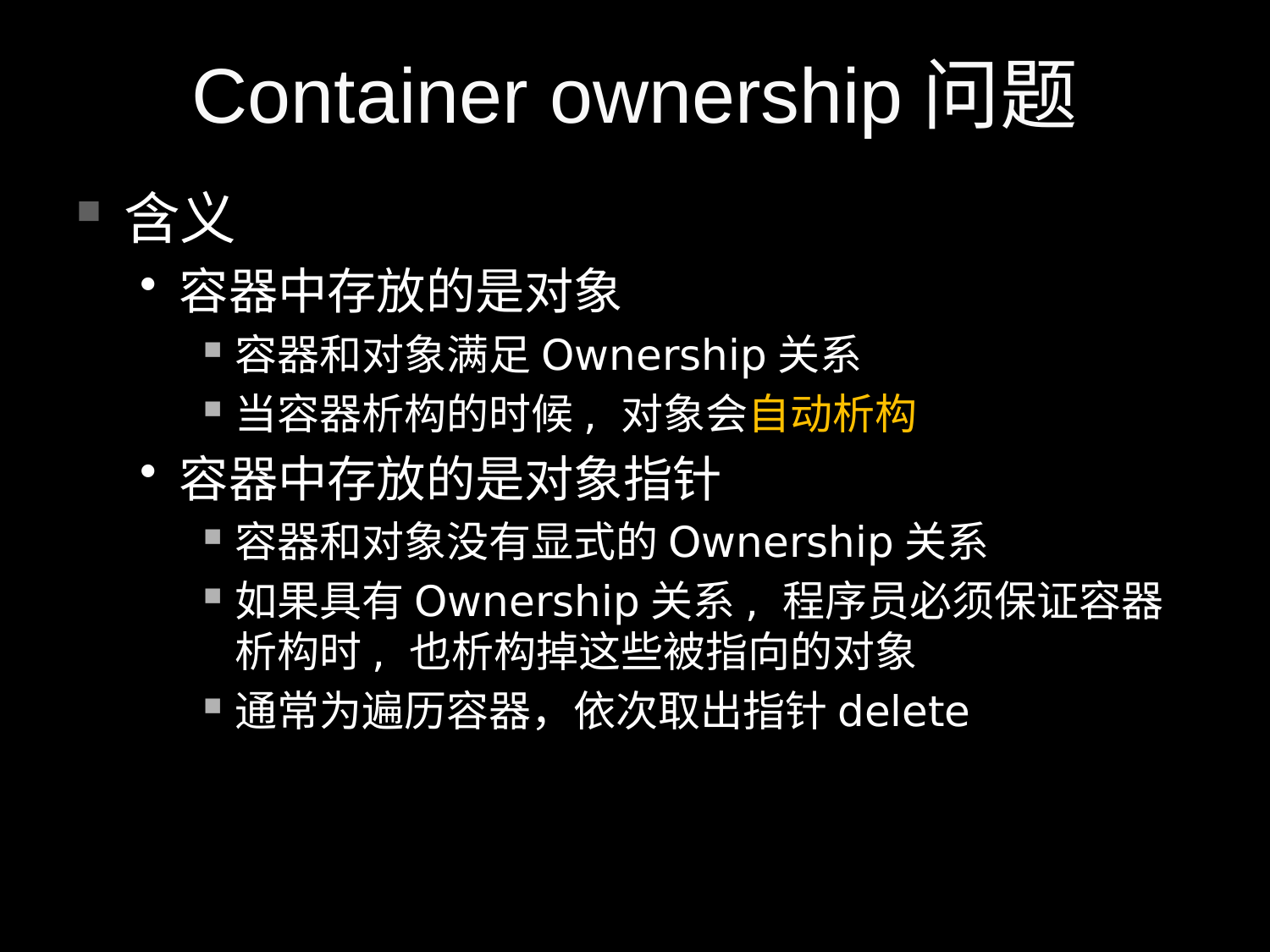

# Container ownership问题
含义
容器中存放的是对象
容器和对象满足Ownership关系
当容器析构的时候, 对象会自动析构
容器中存放的是对象指针
容器和对象没有显式的Ownership关系
如果具有Ownership关系, 程序员必须保证容器析构时, 也析构掉这些被指向的对象
通常为遍历容器，依次取出指针delete